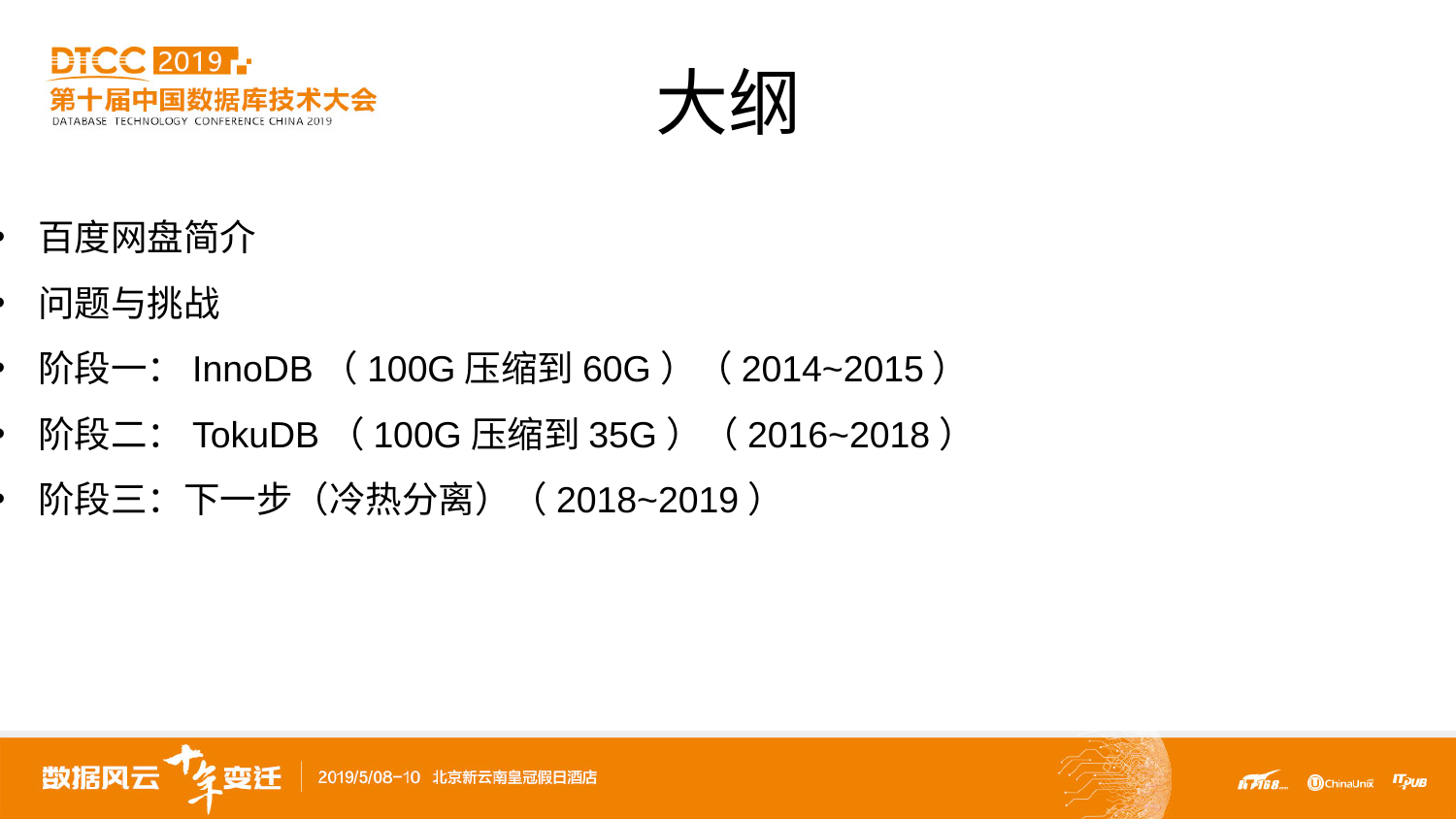

# 大纲
百度网盘简介
问题与挑战
阶段一：InnoDB（100G压缩到60G）（2014~2015）
阶段二：TokuDB（100G压缩到35G）（2016~2018）
阶段三：下一步（冷热分离）（2018~2019）